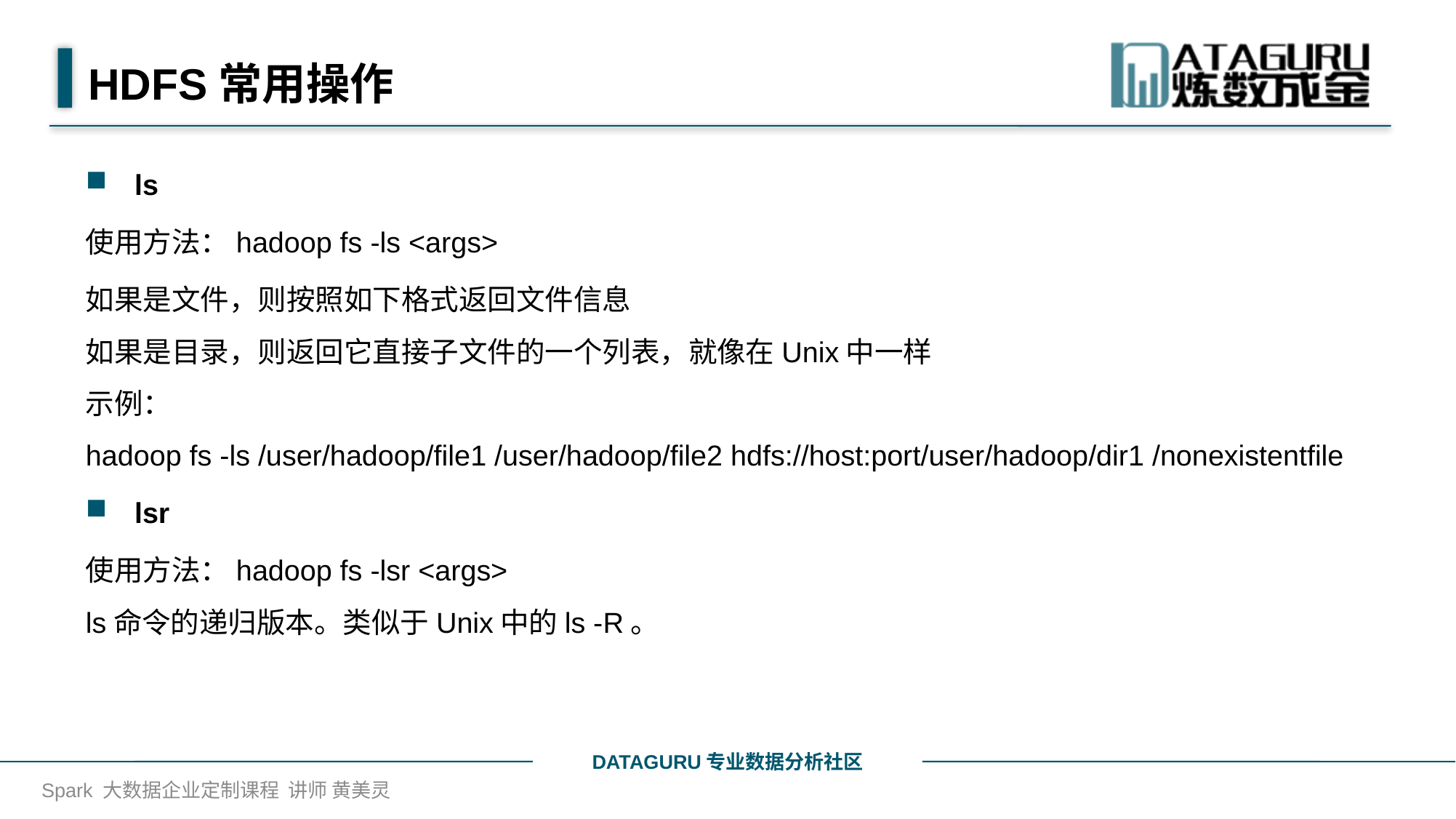

# HDFS常用操作
ls
使用方法：hadoop fs -ls <args>
如果是文件，则按照如下格式返回文件信息
如果是目录，则返回它直接子文件的一个列表，就像在Unix中一样
示例：
hadoop fs -ls /user/hadoop/file1 /user/hadoop/file2 hdfs://host:port/user/hadoop/dir1 /nonexistentfile
lsr
使用方法：hadoop fs -lsr <args> 
ls命令的递归版本。类似于Unix中的ls -R。